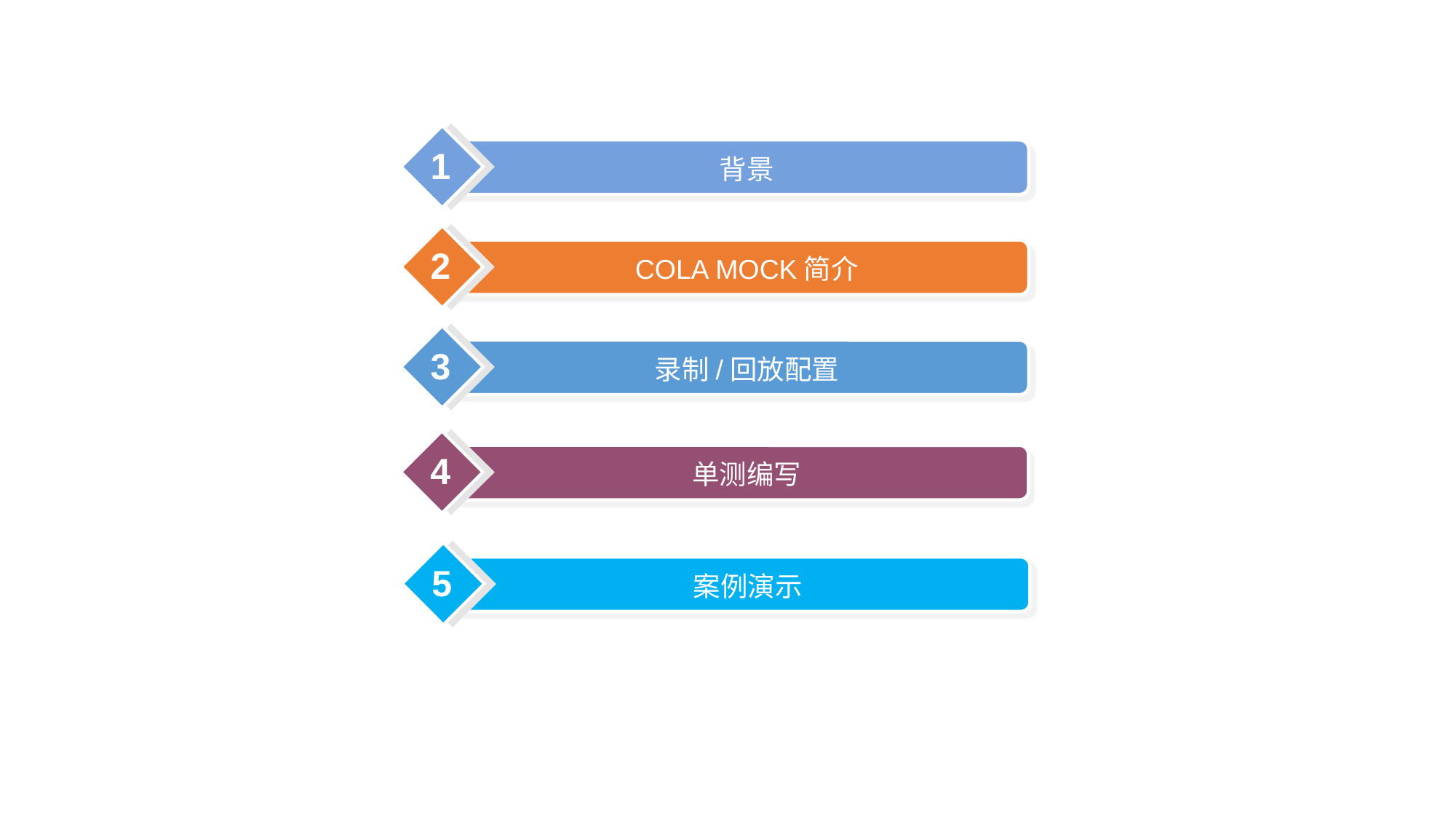

1

背景

单测现状
2

COLA MOCK简介

3

录制/回放配置

4

单测编写

5

案例演示